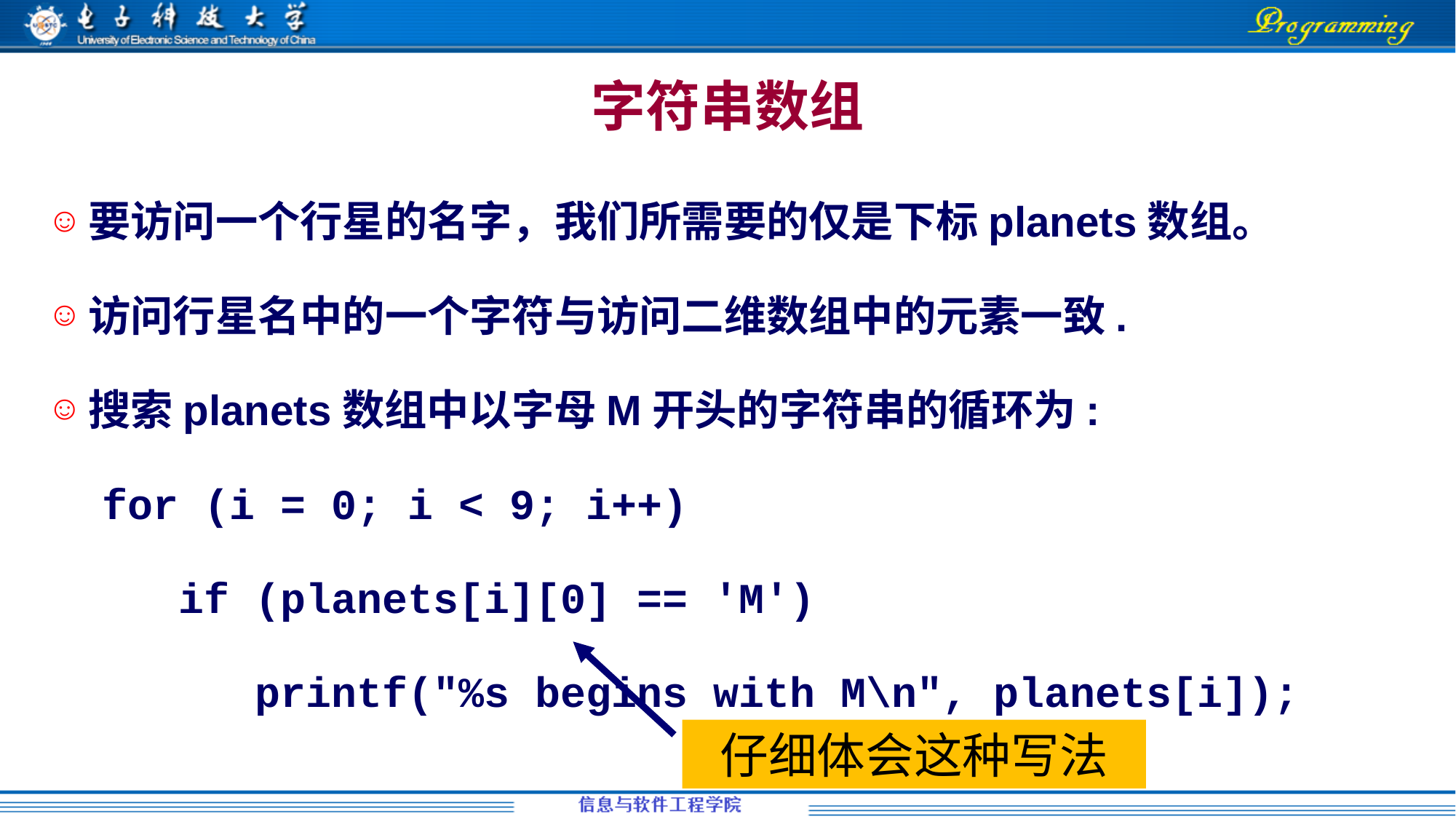

字符串数组
要访问一个行星的名字，我们所需要的仅是下标planets数组。
访问行星名中的一个字符与访问二维数组中的元素一致.
搜索planets数组中以字母M开头的字符串的循环为:
for (i = 0; i < 9; i++)
   if (planets[i][0] == 'M')
      printf("%s begins with M\n", planets[i]);
仔细体会这种写法